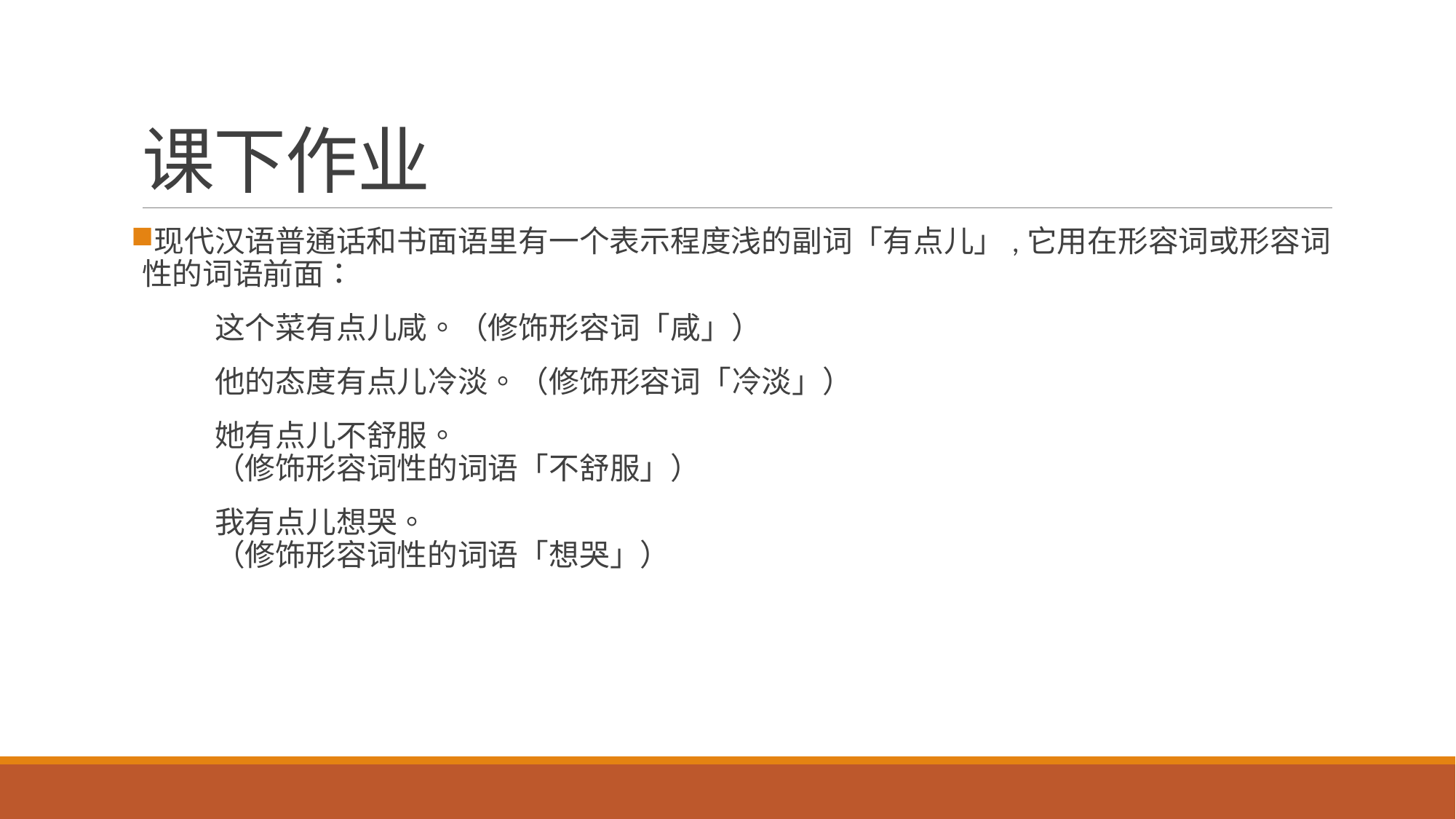

# 课下作业
现代汉语普通话和书面语里有一个表示程度浅的副词「有点儿」,它用在形容词或形容词性的词语前面：
这个菜有点儿咸。（修饰形容词「咸」）
他的态度有点儿冷淡。（修饰形容词「冷淡」）
她有点儿不舒服。
（修饰形容词性的词语「不舒服」）
我有点儿想哭。
（修饰形容词性的词语「想哭」）